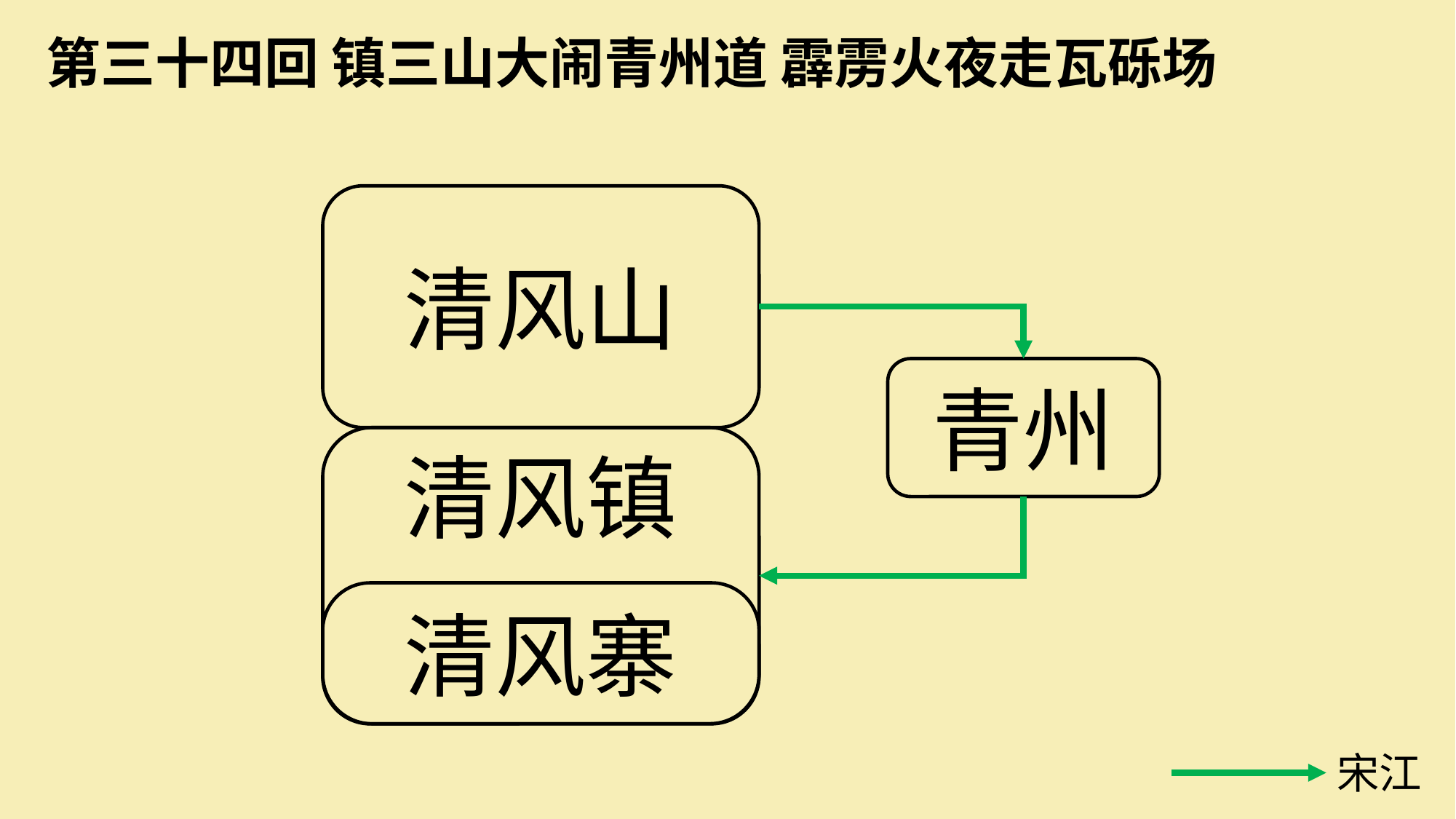

第三十四回 镇三山大闹青州道 霹雳火夜走瓦砾场
清风山
清风镇

清风寨
青州
宋江